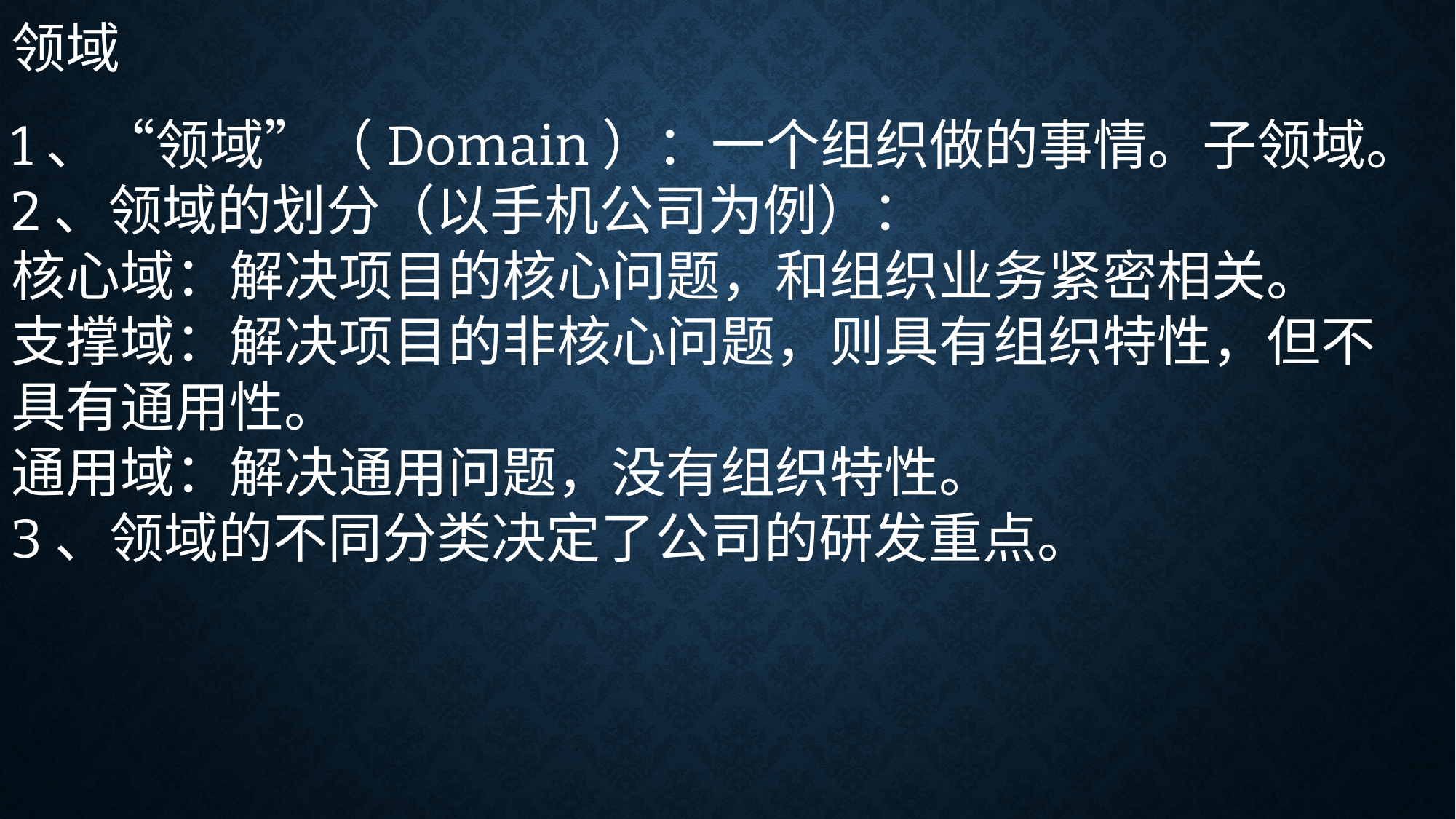

领域
1、“领域”（Domain）：一个组织做的事情。子领域。
2、领域的划分（以手机公司为例）：
核心域：解决项目的核心问题，和组织业务紧密相关。
支撑域：解决项目的非核心问题，则具有组织特性，但不具有通用性。
通用域：解决通用问题，没有组织特性。
3、领域的不同分类决定了公司的研发重点。